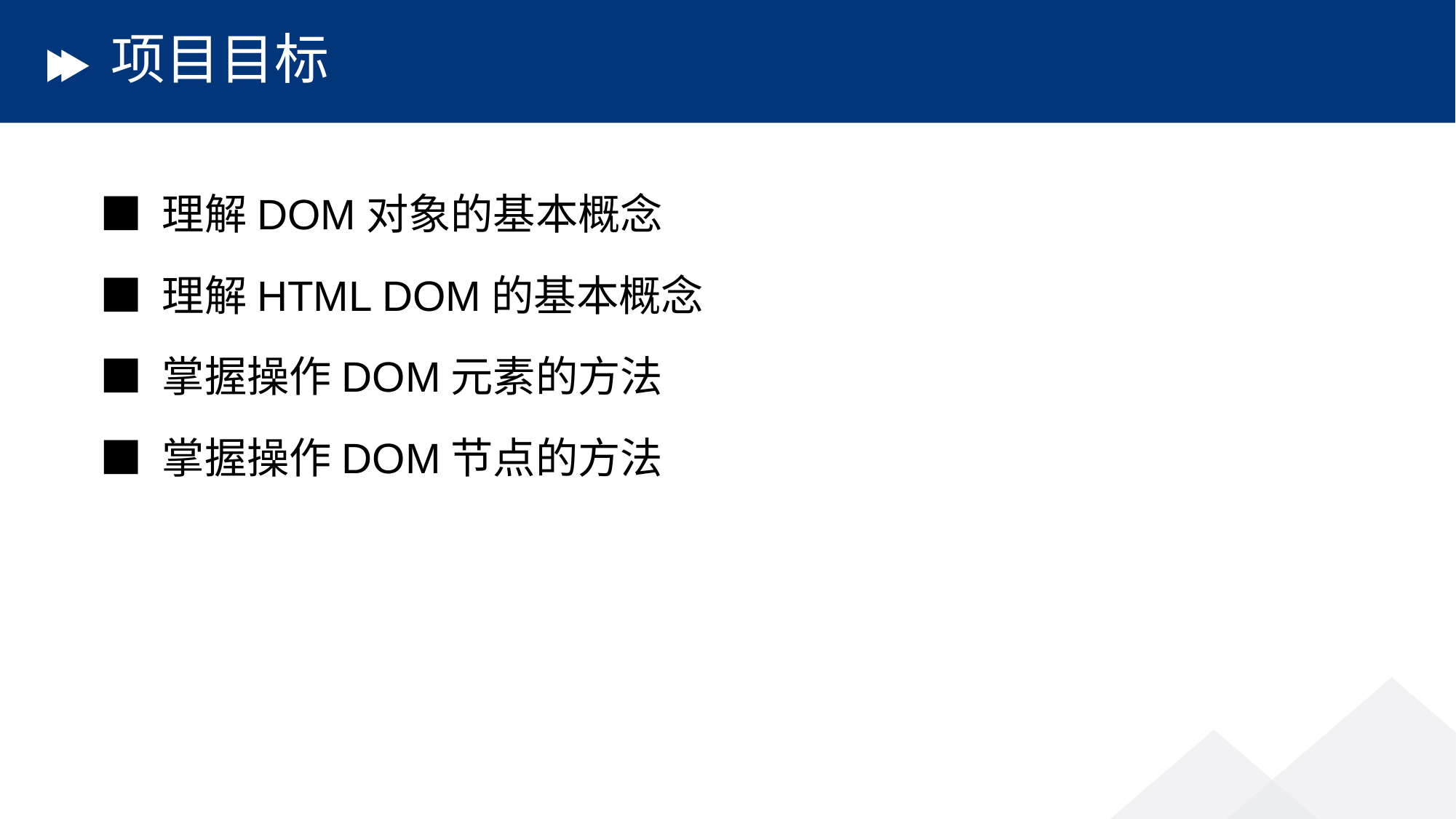

# 项目目标
■ 理解DOM对象的基本概念
■ 理解HTML DOM的基本概念
■ 掌握操作DOM元素的方法
■ 掌握操作DOM节点的方法